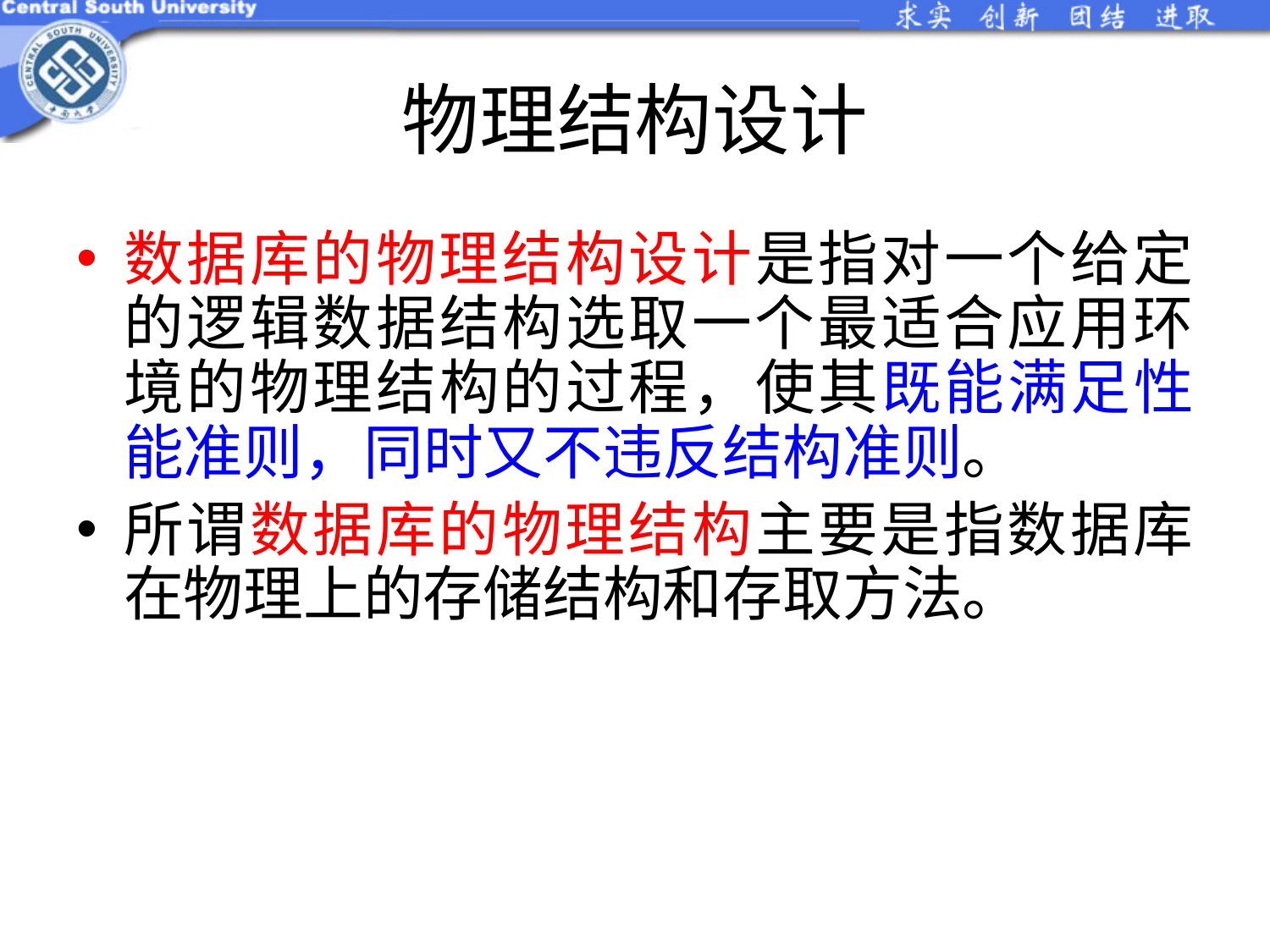

# 物理结构设计
数据库的物理结构设计是指对一个给定的逻辑数据结构选取一个最适合应用环境的物理结构的过程，使其既能满足性能准则，同时又不违反结构准则。
所谓数据库的物理结构主要是指数据库在物理上的存储结构和存取方法。